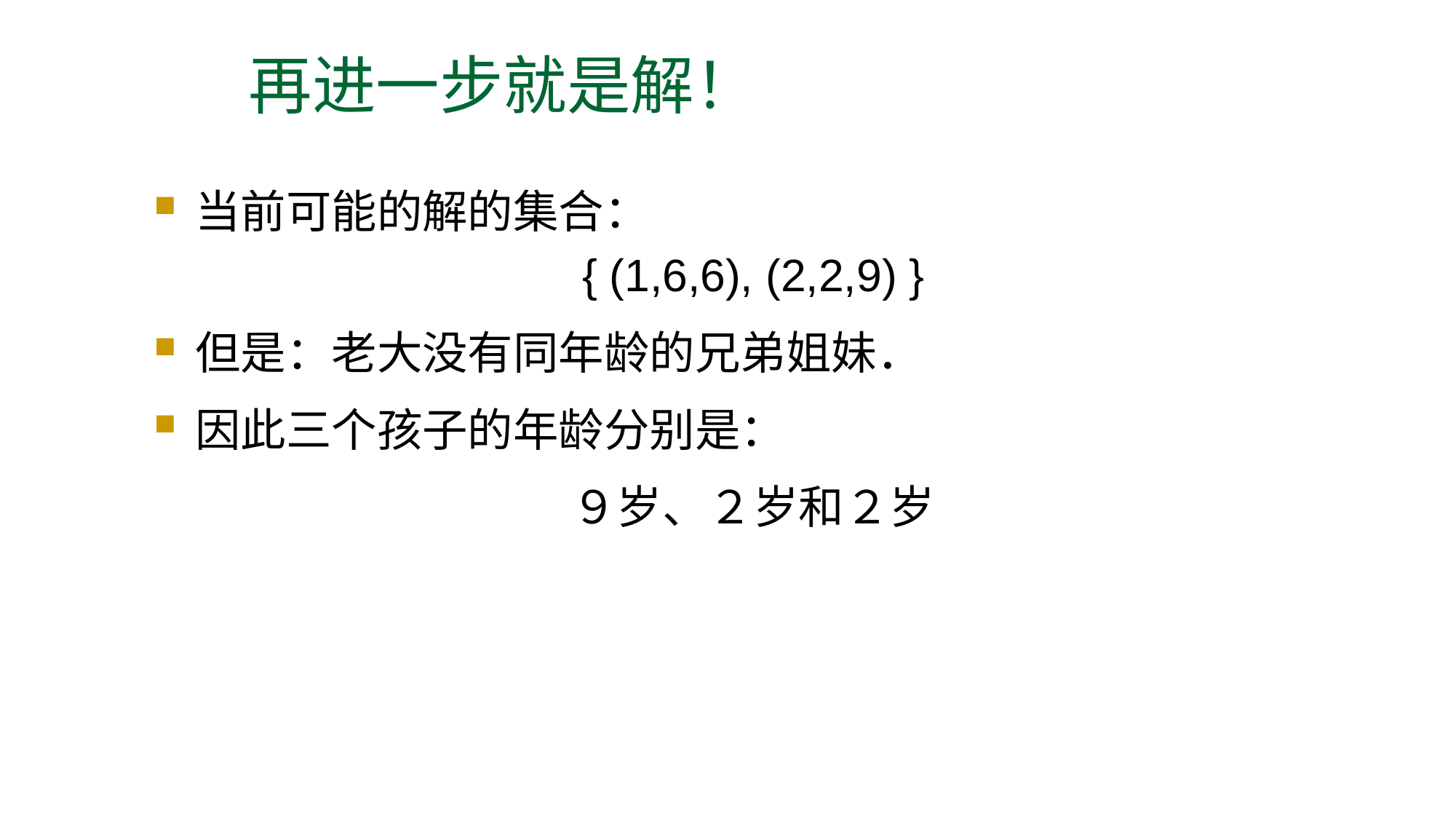

# 再进一步就是解！
当前可能的解的集合：
{ (1,6,6), (2,2,9) }
但是：老大没有同年龄的兄弟姐妹．
因此三个孩子的年龄分别是：
９岁、２岁和２岁